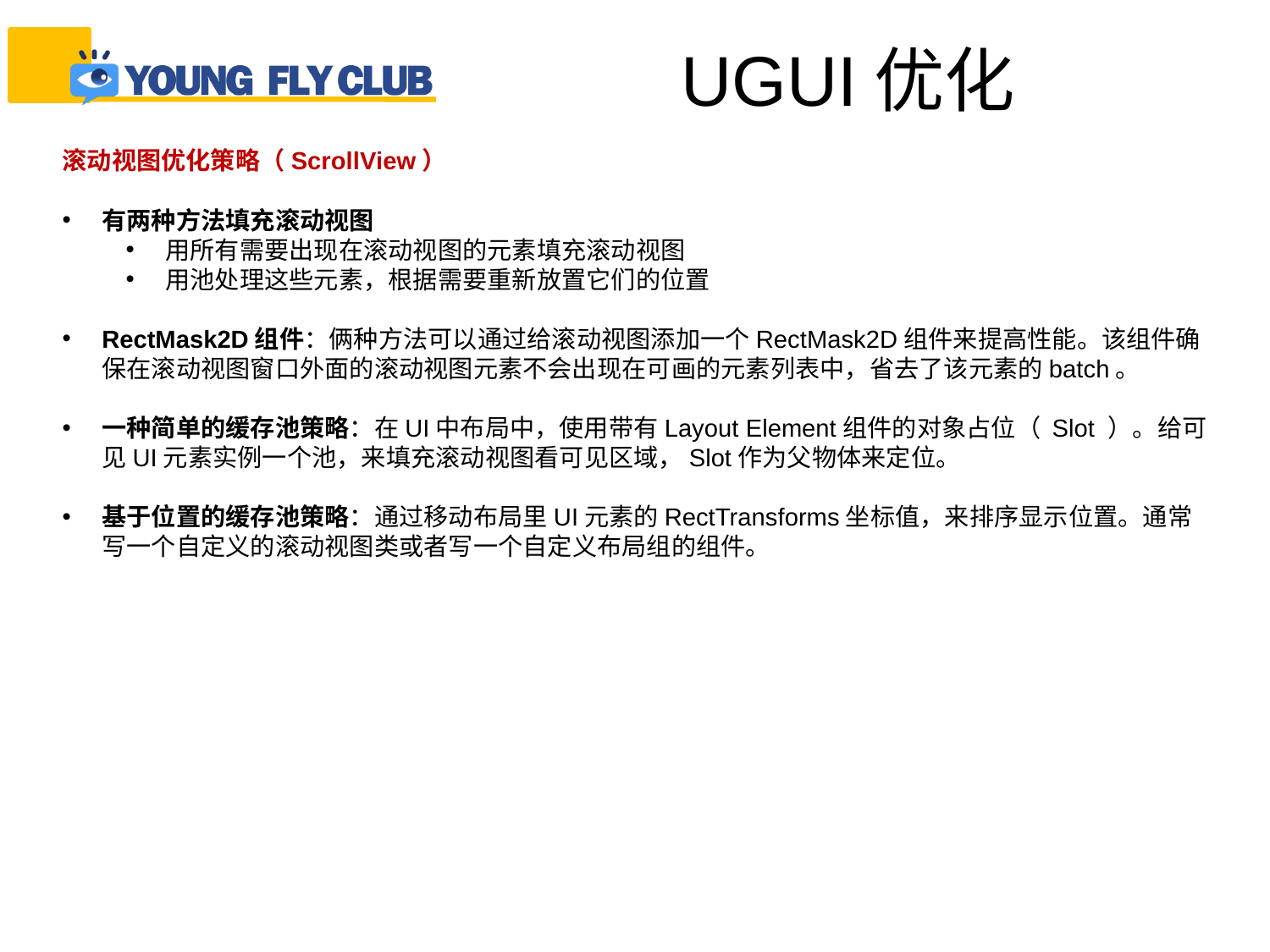

UGUI优化
滚动视图优化策略（ScrollView）

有两种方法填充滚动视图
用所有需要出现在滚动视图的元素填充滚动视图
用池处理这些元素，根据需要重新放置它们的位置

RectMask2D组件：俩种方法可以通过给滚动视图添加一个RectMask2D组件来提高性能。该组件确保在滚动视图窗口外面的滚动视图元素不会出现在可画的元素列表中，省去了该元素的batch。

一种简单的缓存池策略：在UI中布局中，使用带有Layout Element组件的对象占位（ Slot ）。给可见UI元素实例一个池，来填充滚动视图看可见区域，Slot作为父物体来定位。

基于位置的缓存池策略：通过移动布局里UI元素的RectTransforms坐标值，来排序显示位置。通常写一个自定义的滚动视图类或者写一个自定义布局组的组件。